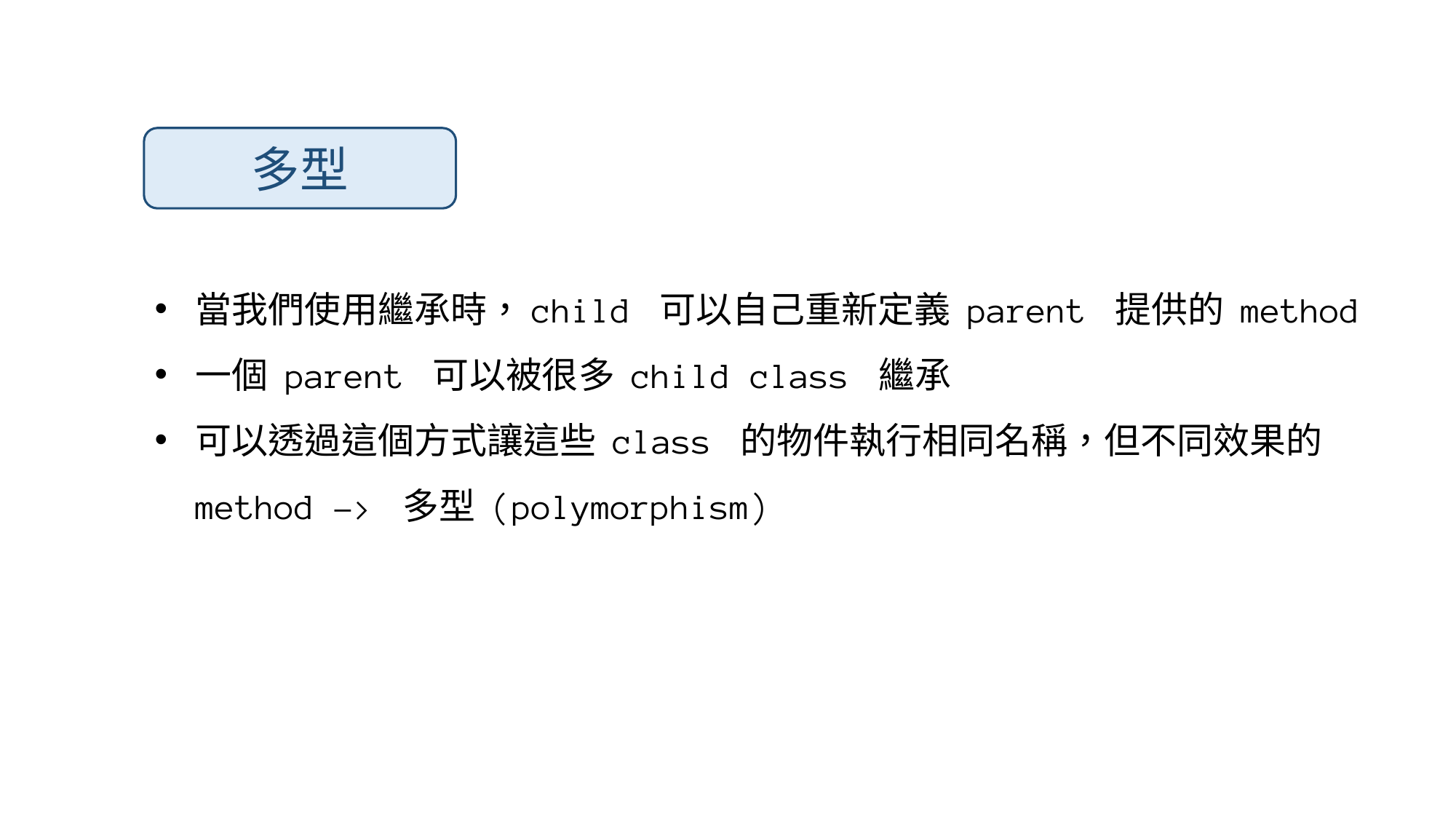

多型
當我們使用繼承時，child 可以自己重新定義 parent 提供的 method
一個 parent 可以被很多 child class 繼承
可以透過這個方式讓這些 class 的物件執行相同名稱，但不同效果的 method -> 多型 (polymorphism)